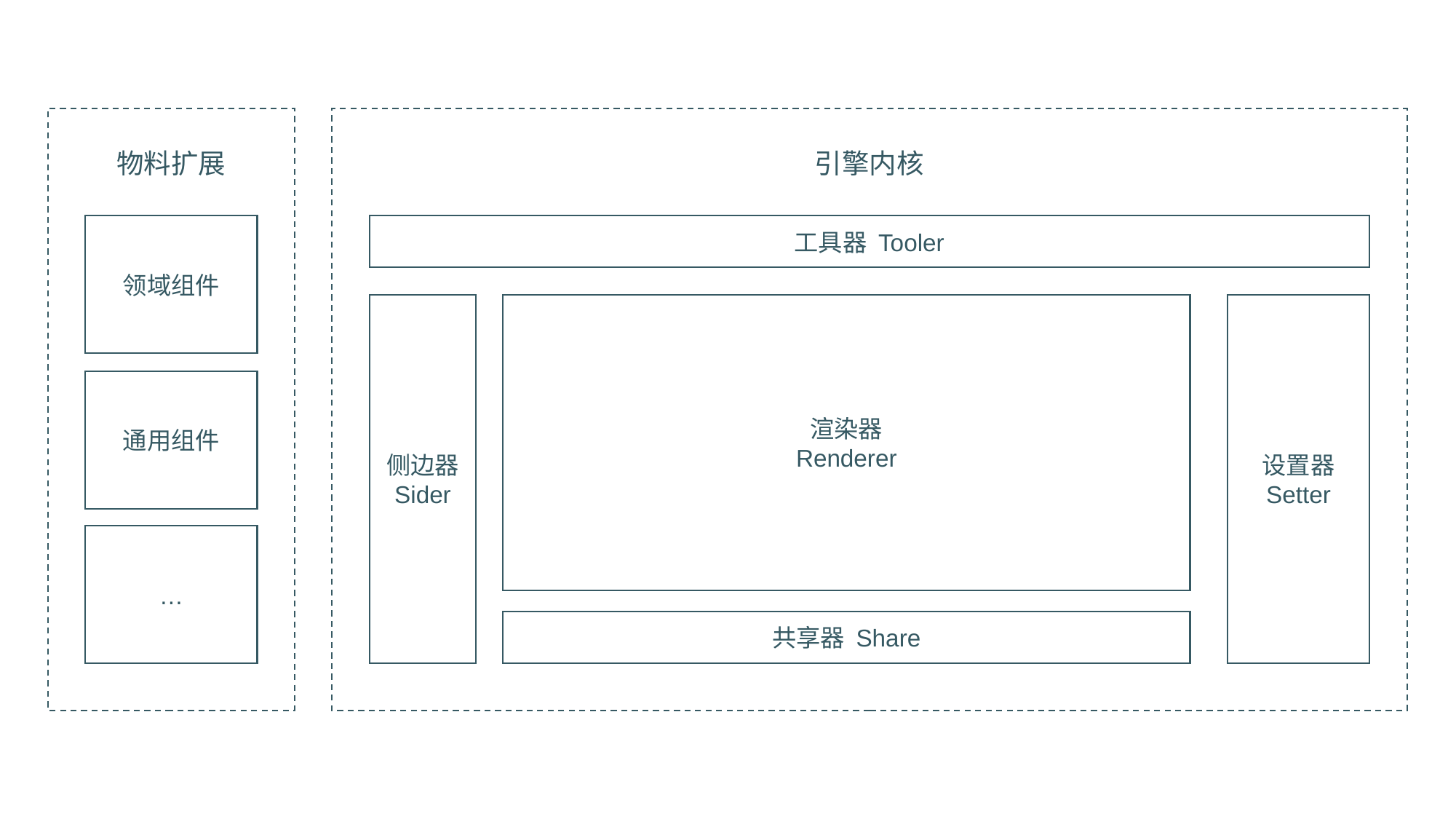

物料扩展

引擎内核
领域组件
通用组件
…
工具器 Tooler
侧边器
Sider
渲染器
Renderer
设置器
Setter
共享器 Share